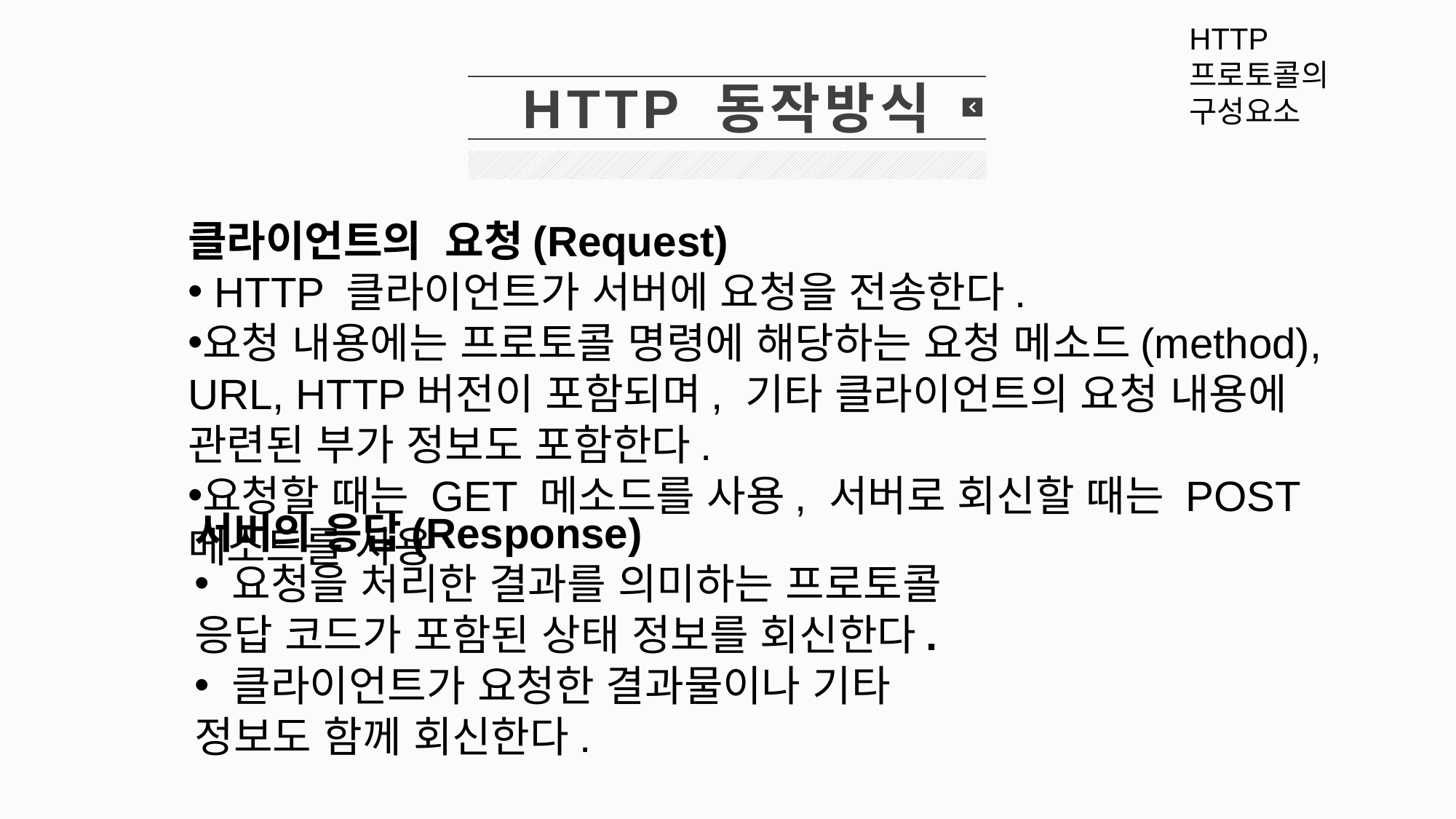

HTTP 프로토콜의 구성요소
HTTP 동작방식

클라이언트의  요청(Request)
 HTTP 클라이언트가 서버에 요청을 전송한다.
요청 내용에는 프로토콜 명령에 해당하는 요청 메소드(method), URL, HTTP버전이 포함되며, 기타 클라이언트의 요청 내용에 관련된 부가 정보도 포함한다.
요청할 때는 GET 메소드를 사용, 서버로 회신할 때는 POST 메소드를 사용
서버의 응답(Response)
 요청을 처리한 결과를 의미하는 프로토콜 응답 코드가 포함된 상태 정보를 회신한다.
 클라이언트가 요청한 결과물이나 기타 정보도 함께 회신한다.